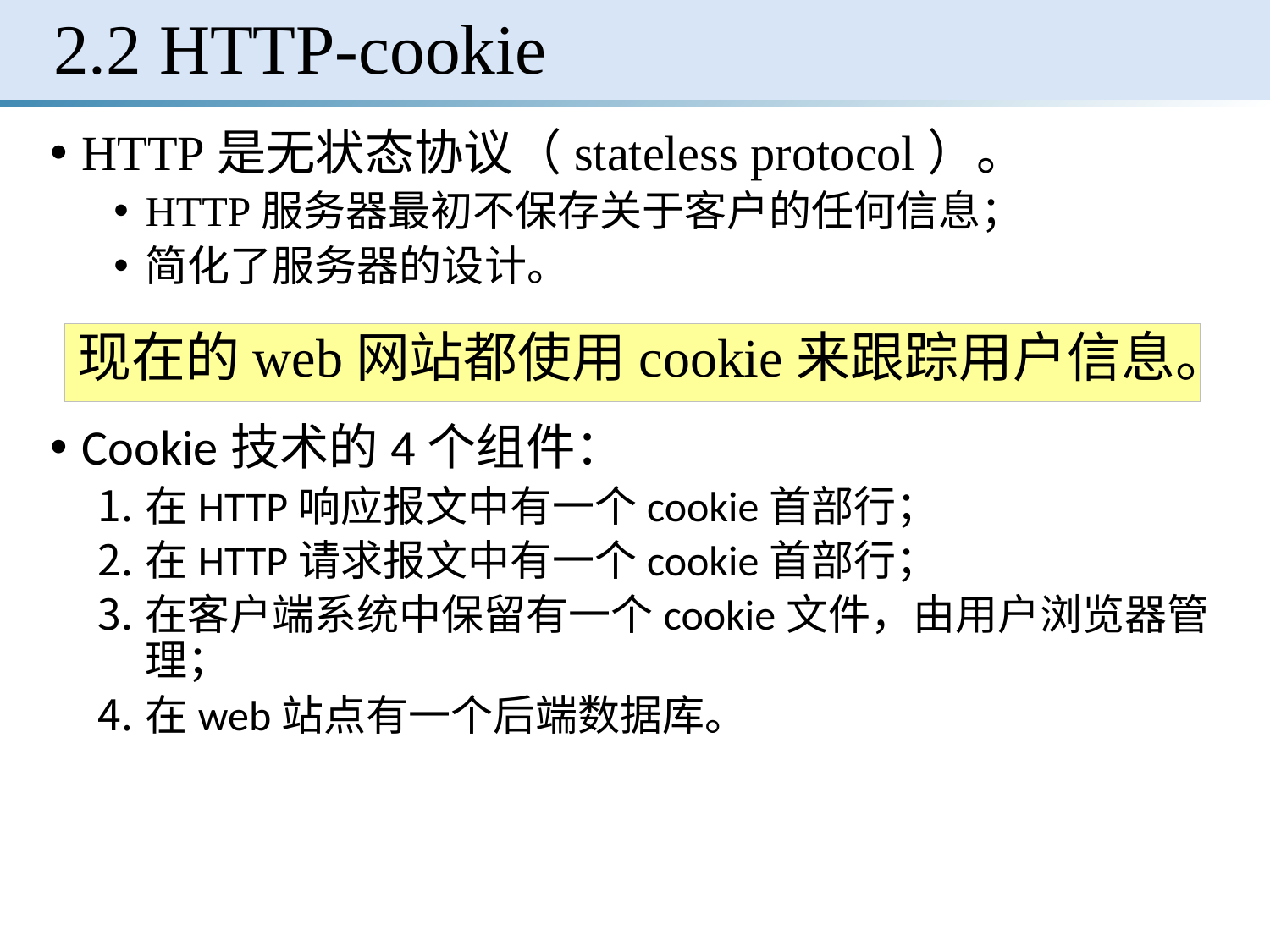

# 2.2 HTTP-cookie
HTTP是无状态协议（stateless protocol）。
HTTP服务器最初不保存关于客户的任何信息；
简化了服务器的设计。
现在的web网站都使用cookie来跟踪用户信息。
Cookie技术的4个组件：
在HTTP响应报文中有一个cookie首部行；
在HTTP请求报文中有一个cookie首部行；
在客户端系统中保留有一个cookie文件，由用户浏览器管理；
在web站点有一个后端数据库。